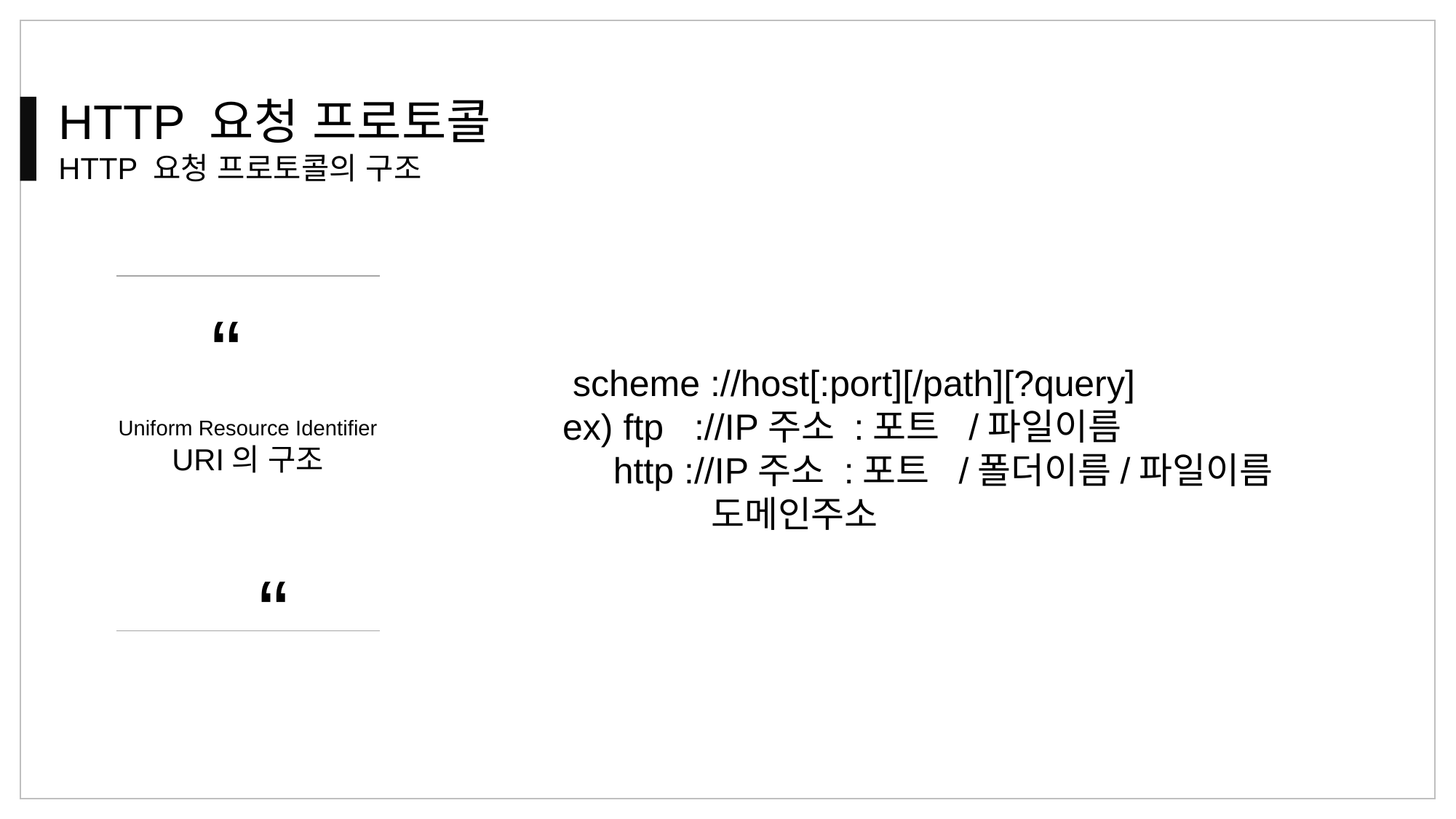

HTTP 요청 프로토콜
HTTP 요청 프로토콜의 구조

“
“
	 scheme ://host[:port][/path][?query]
	ex) ftp   ://IP주소 :포트  /파일이름
	     http ://IP주소 :포트  /폴더이름/파일이름
		   도메인주소

Uniform Resource Identifier
URI의 구조